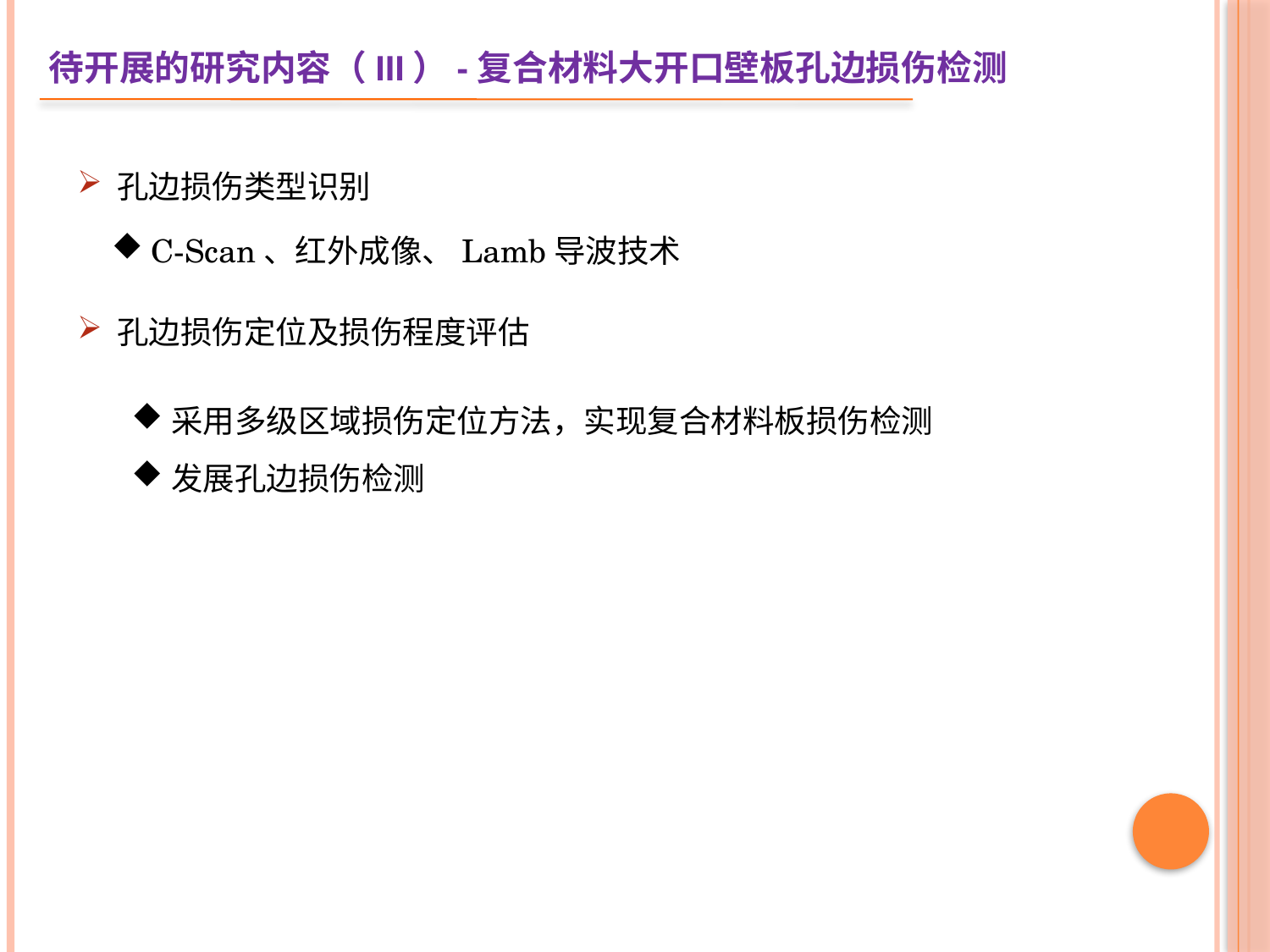

待开展的研究内容（III）-复合材料大开口壁板孔边损伤检测
孔边损伤类型识别
C-Scan、红外成像、Lamb导波技术
孔边损伤定位及损伤程度评估
采用多级区域损伤定位方法，实现复合材料板损伤检测
发展孔边损伤检测